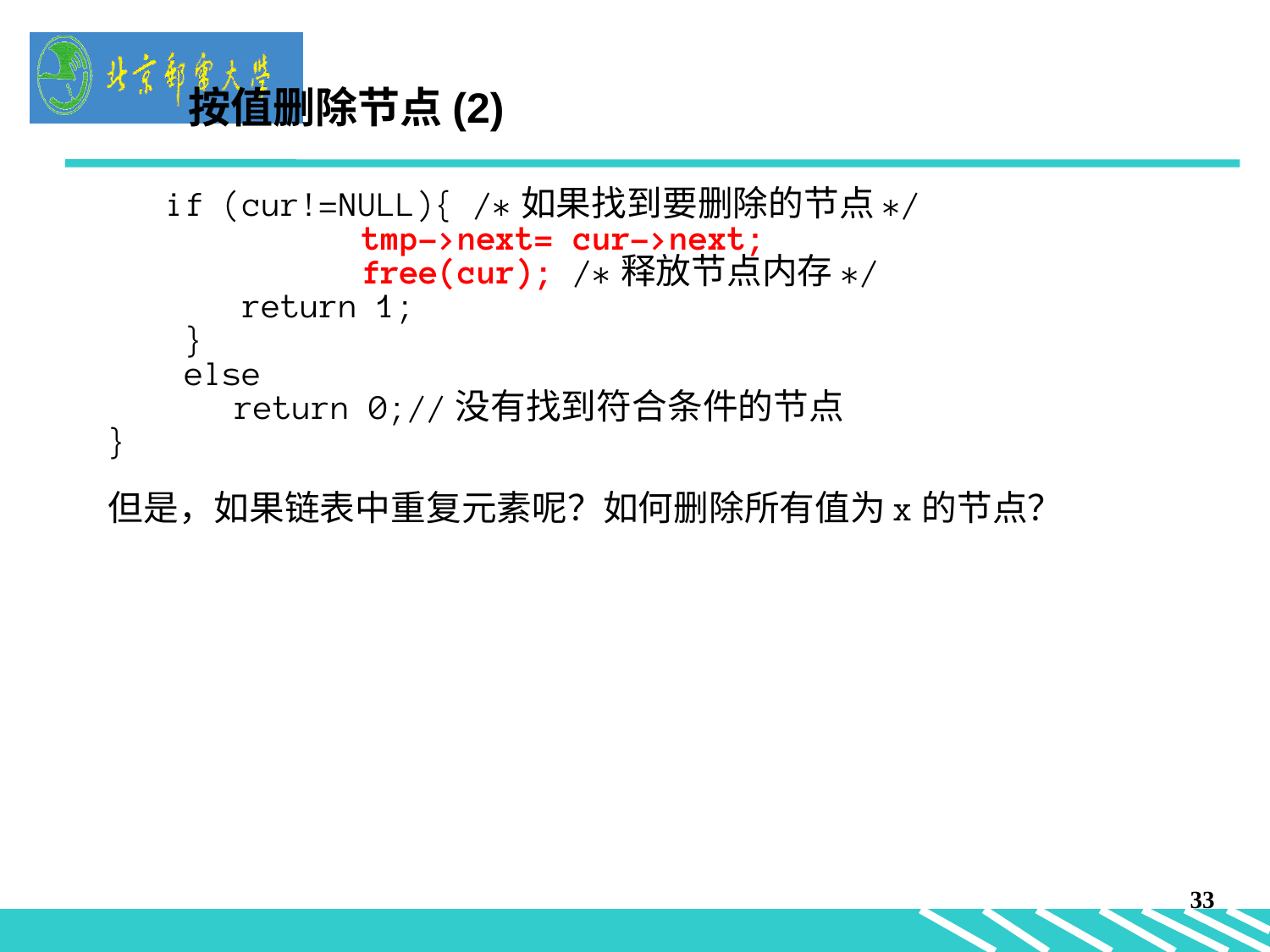

按值删除节点(2)
   if (cur!=NULL){ /*如果找到要删除的节点*/
		tmp->next= cur->next;
 	   	free(cur); /*释放节点内存*/
       return 1;
    }
    else
    	return 0;//没有找到符合条件的节点
}

但是，如果链表中重复元素呢？如何删除所有值为x的节点？
33